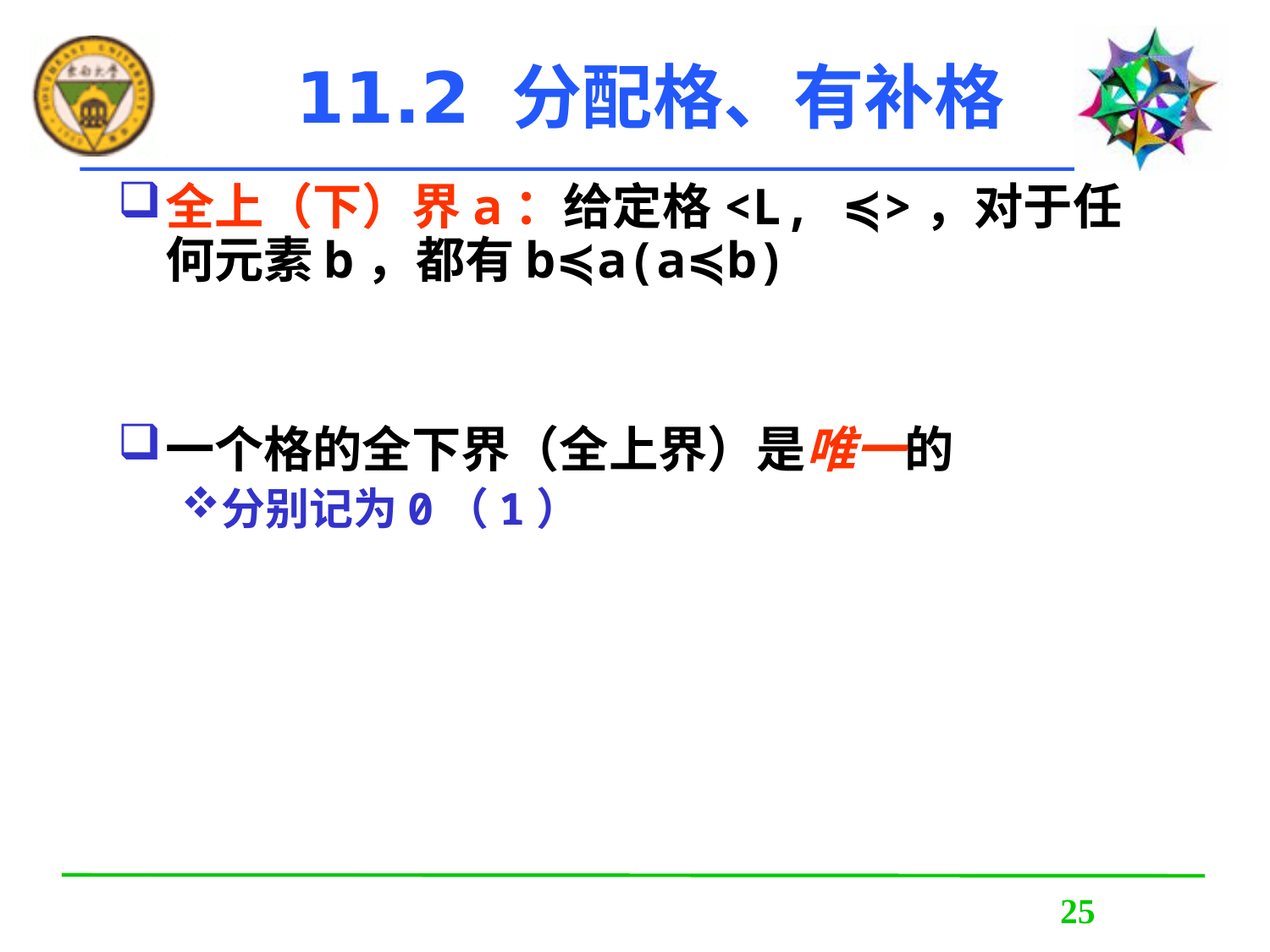

# 11.2 分配格、有补格
全上（下）界a：给定格<L, ≼>，对于任何元素b，都有b≼a(a≼b)

一个格的全下界（全上界）是唯一的
分别记为0（1）